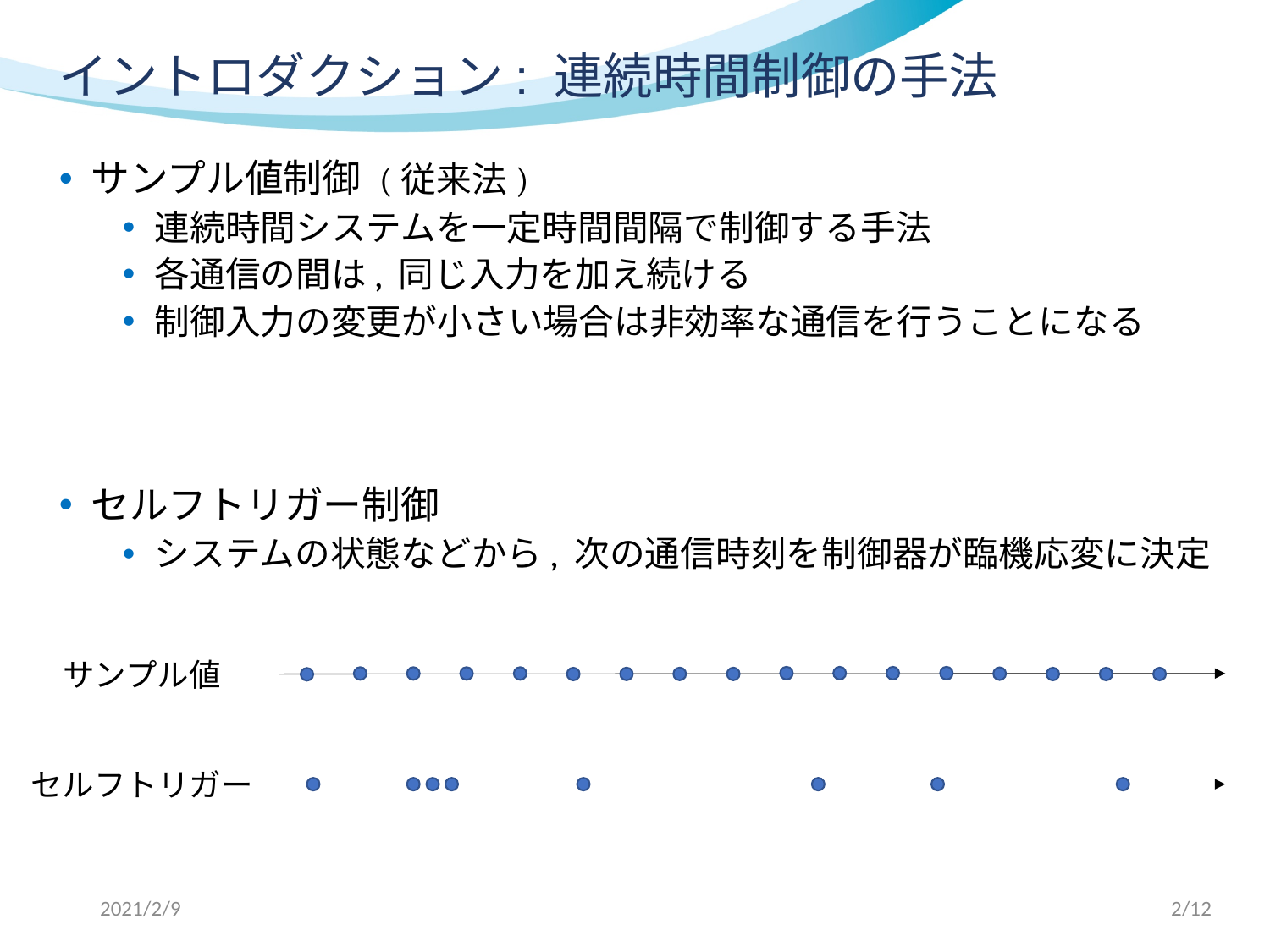

# イントロダクション: 連続時間制御の手法
サンプル値制御 (従来法)
連続時間システムを一定時間間隔で制御する手法
各通信の間は, 同じ入力を加え続ける
制御入力の変更が小さい場合は非効率な通信を行うことになる

セルフトリガー制御
システムの状態などから, 次の通信時刻を制御器が臨機応変に決定
サンプル値

セルフトリガー

2021/2/9
2/12